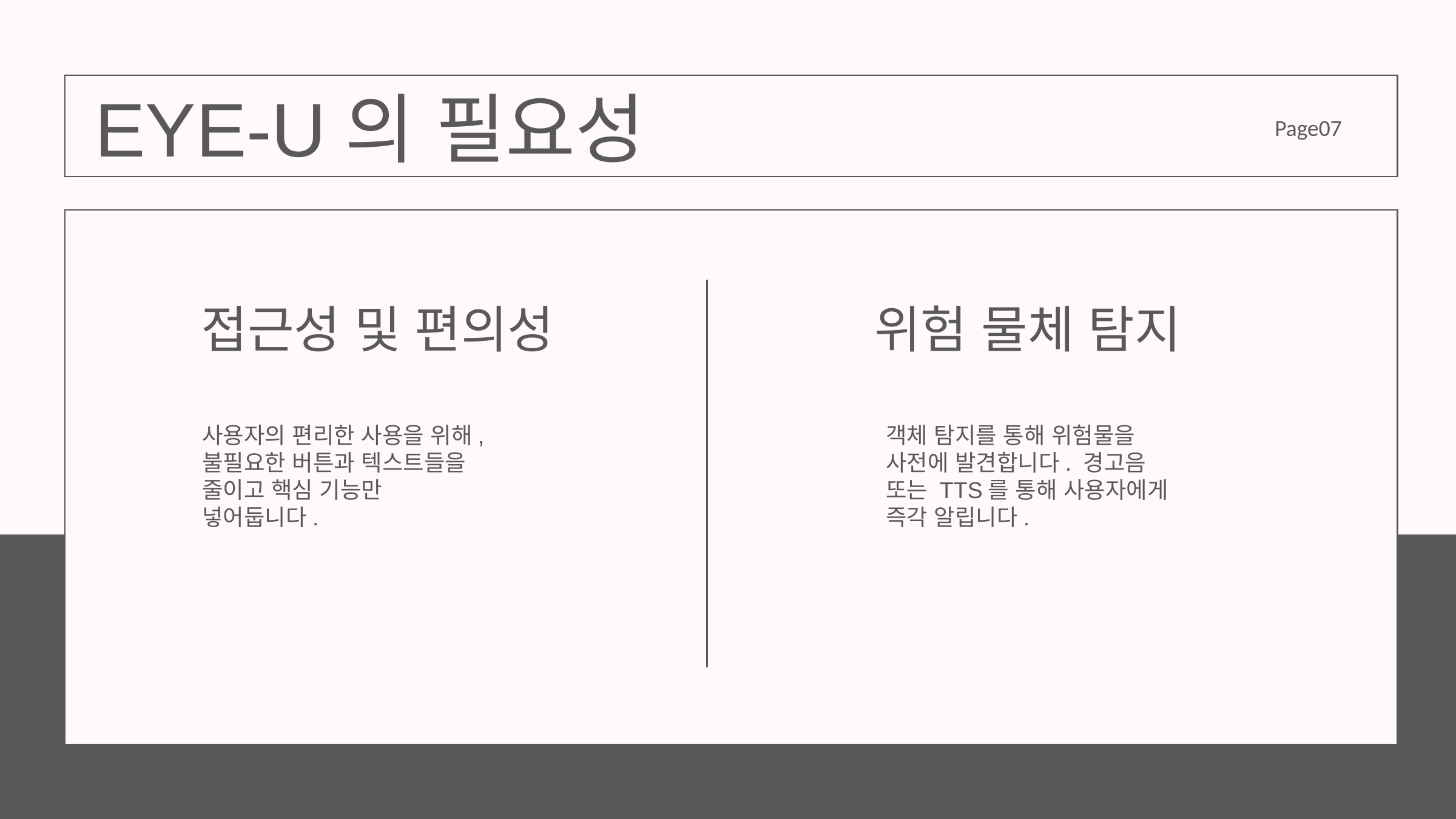

EYE-U의 필요성
Page07

접근성 및 편의성
위험 물체 탐지
사용자의 편리한 사용을 위해, 불필요한 버튼과 텍스트들을 줄이고 핵심 기능만 넣어둡니다.
객체 탐지를 통해 위험물을 사전에 발견합니다. 경고음 또는 TTS를 통해 사용자에게 즉각 알립니다.